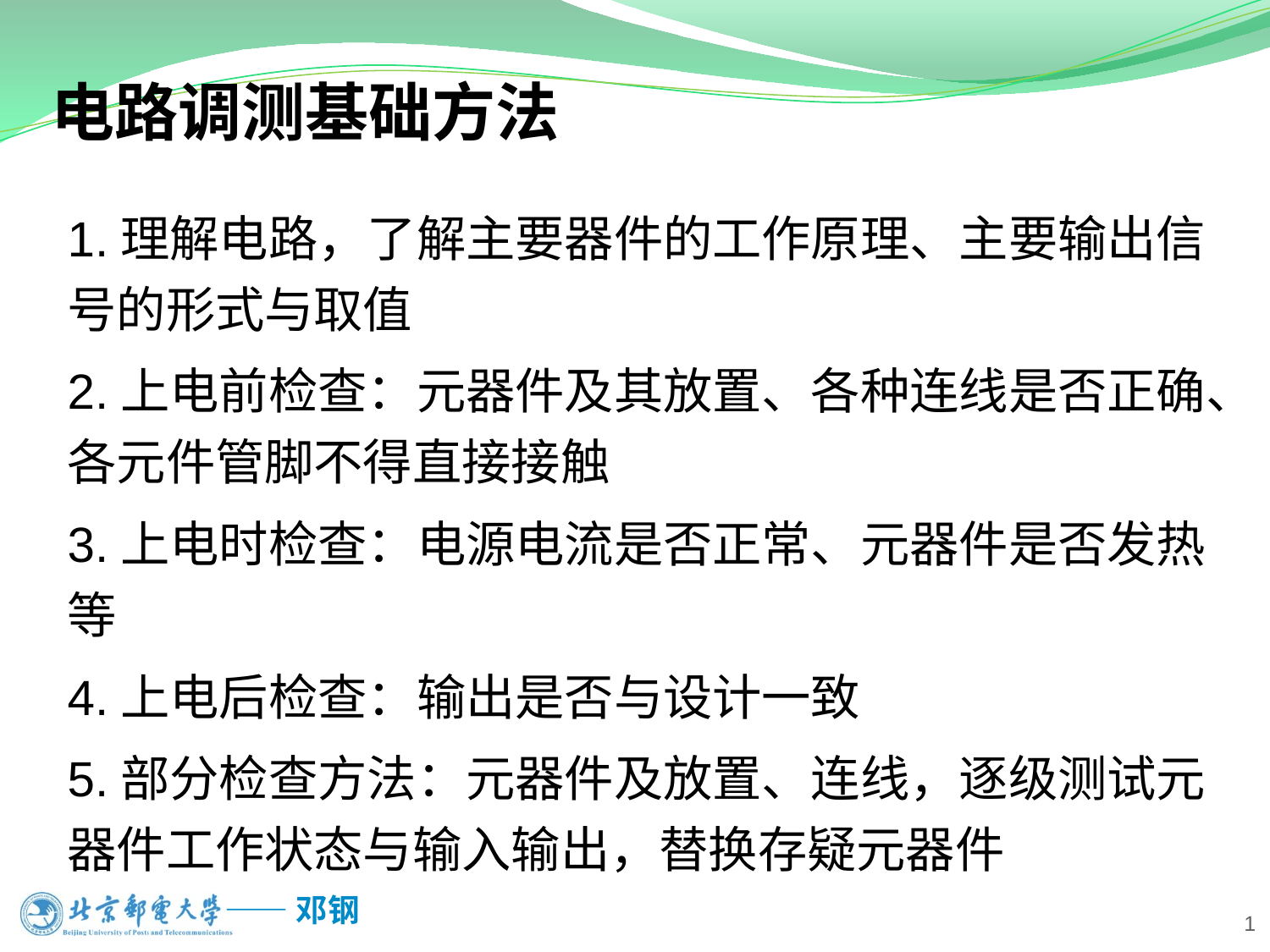

电路调测基础方法
1.理解电路，了解主要器件的工作原理、主要输出信号的形式与取值
2.上电前检查：元器件及其放置、各种连线是否正确、各元件管脚不得直接接触
3.上电时检查：电源电流是否正常、元器件是否发热等
4.上电后检查：输出是否与设计一致
5.部分检查方法：元器件及放置、连线，逐级测试元器件工作状态与输入输出，替换存疑元器件
1